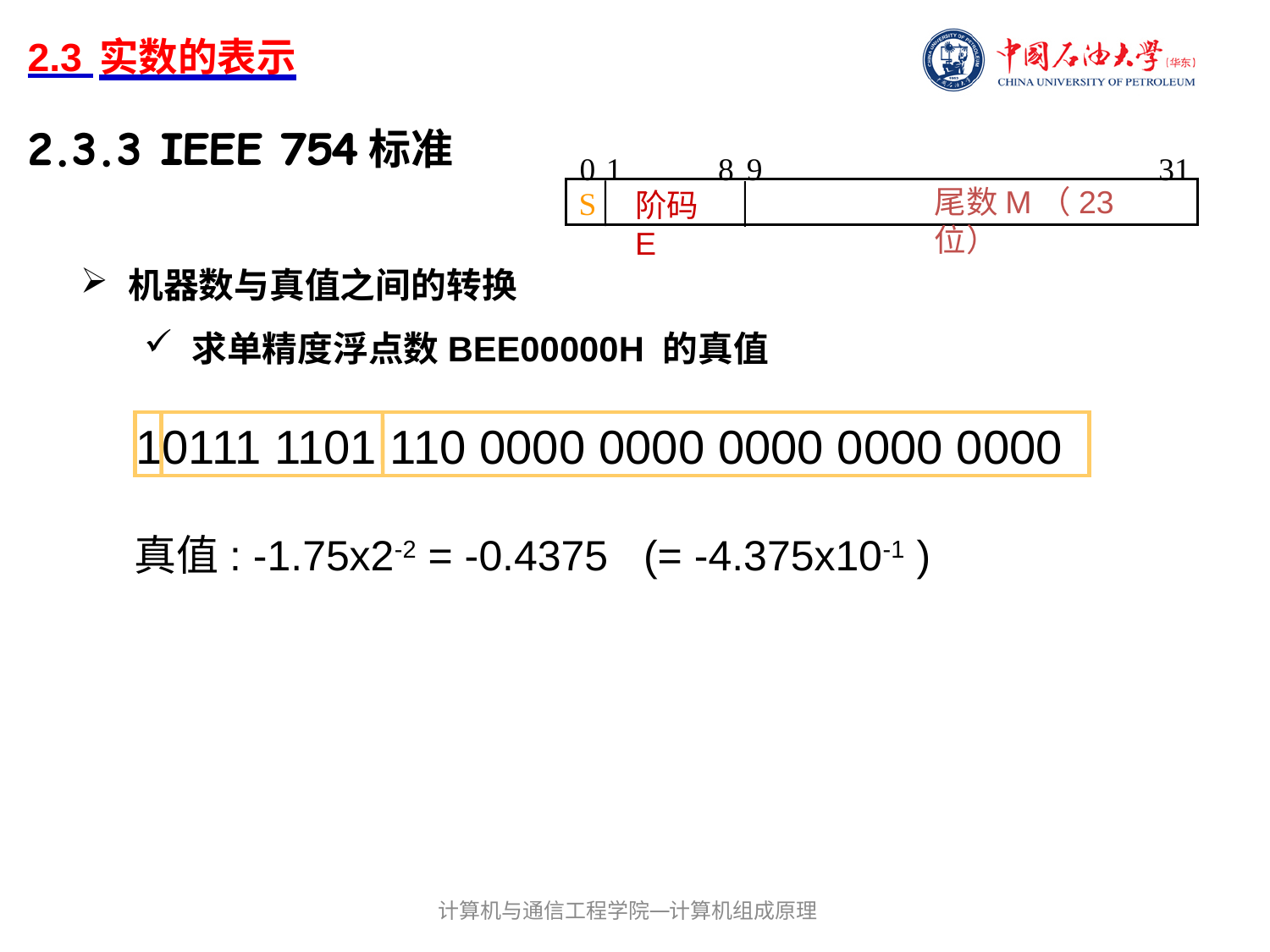

# 2.3 实数的表示
2.3.3 IEEE 754标准
31
0
1
8
9
尾数M（23位）
S

阶码E

机器数与真值之间的转换
求单精度浮点数BEE00000H 的真值
10111 1101 110 0000 0000 0000 0000 0000

真值: -1.75x2-2 = -0.4375   (= -4.375x10-1 )
57

计算机与通信工程学院—计算机组成原理